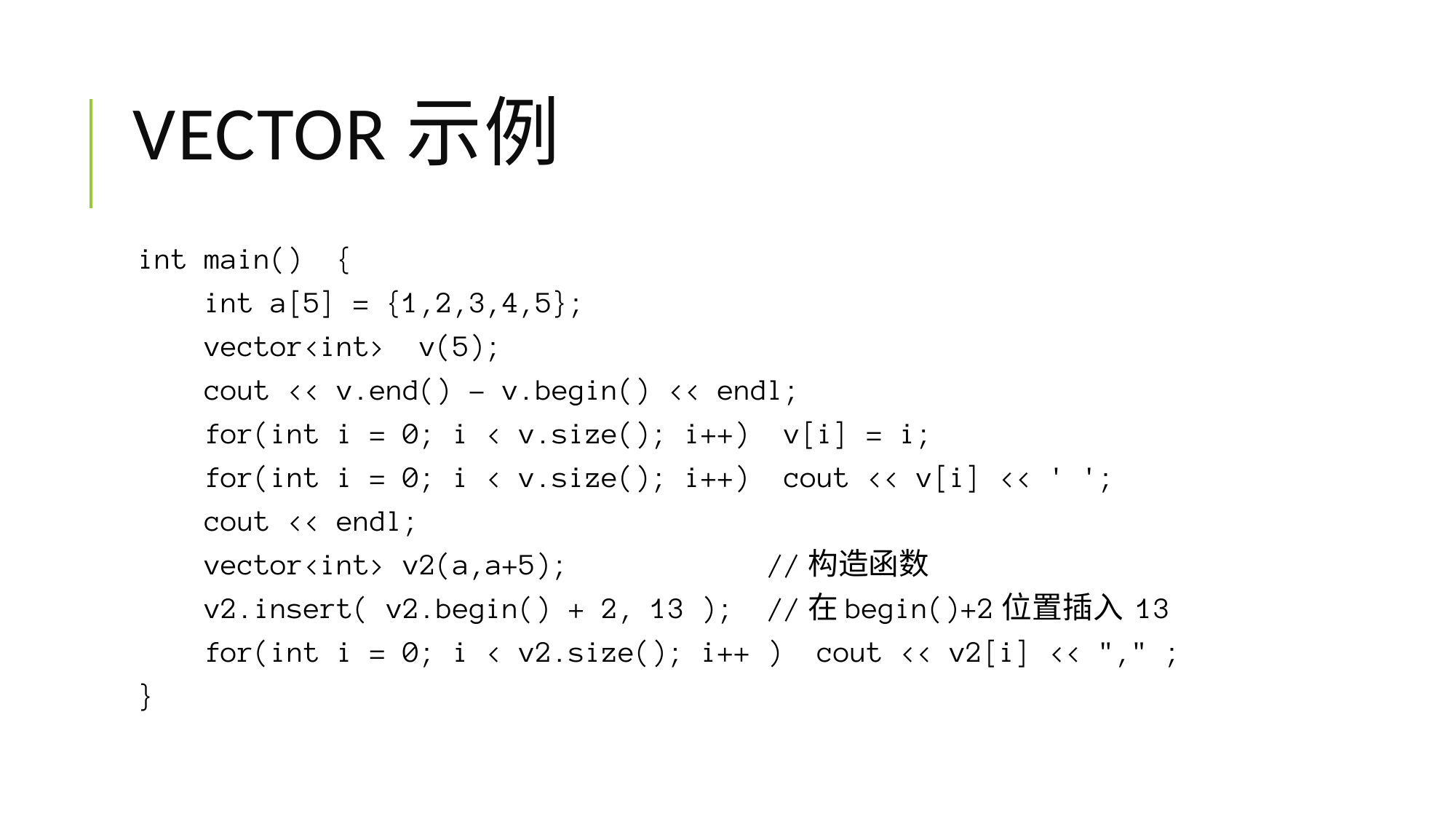

# vector示例
int main()  {
    int a[5] = {1,2,3,4,5};
    vector<int>  v(5);
    cout << v.end() - v.begin() << endl;
    for(int i = 0; i < v.size(); i++)  v[i] = i;
    for(int i = 0; i < v.size(); i++)  cout << v[i] << ' ';
    cout << endl;
    vector<int> v2(a,a+5);            //构造函数
    v2.insert( v2.begin() + 2, 13 );  //在begin()+2位置插入 13
    for(int i = 0; i < v2.size(); i++ )  cout << v2[i] << "," ;
}